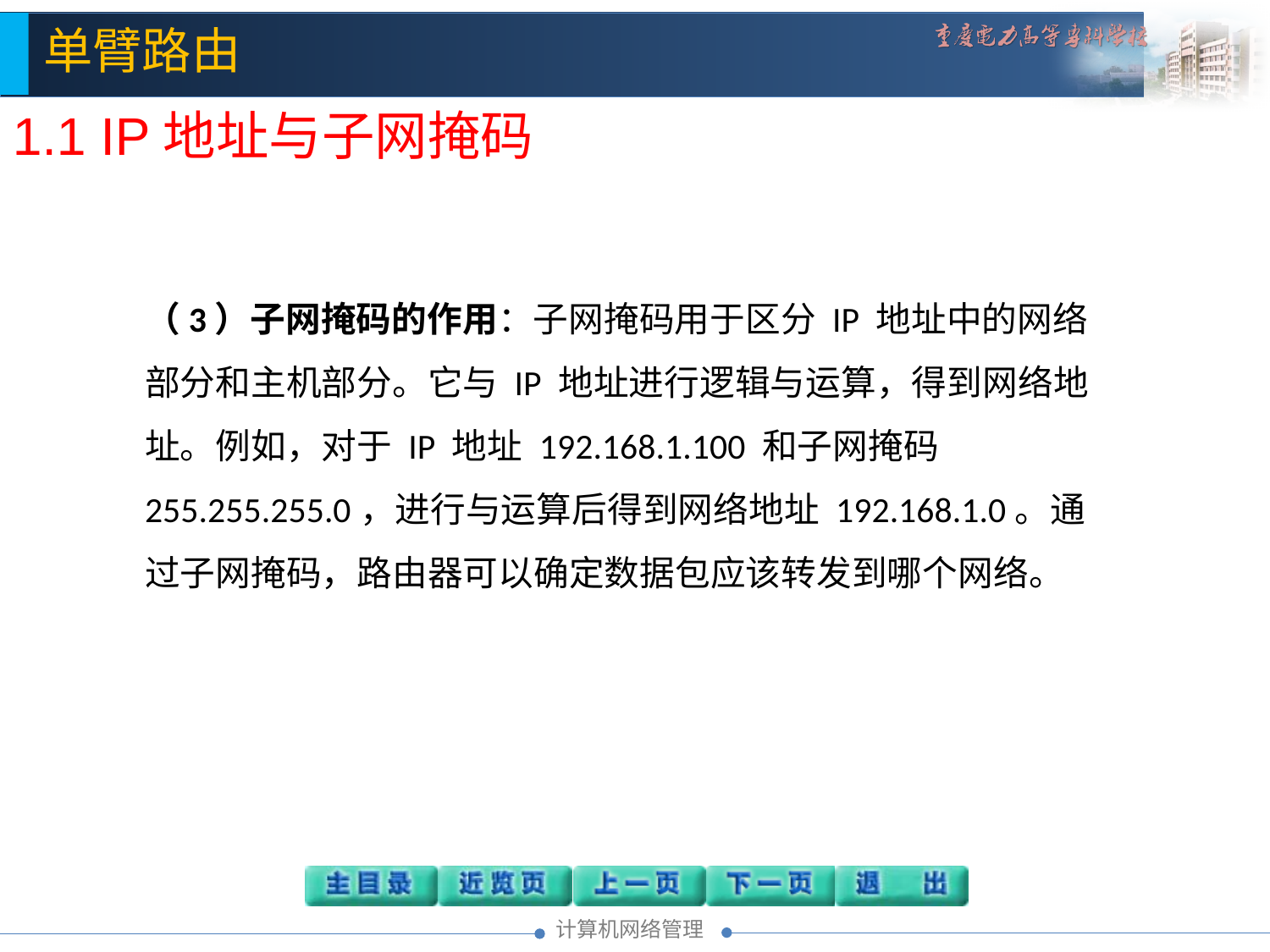

1.1 IP地址与子网掩码
（3）子网掩码的作用：子网掩码用于区分 IP 地址中的网络部分和主机部分。它与 IP 地址进行逻辑与运算，得到网络地址。例如，对于 IP 地址 192.168.1.100 和子网掩码 255.255.255.0，进行与运算后得到网络地址 192.168.1.0。通过子网掩码，路由器可以确定数据包应该转发到哪个网络。